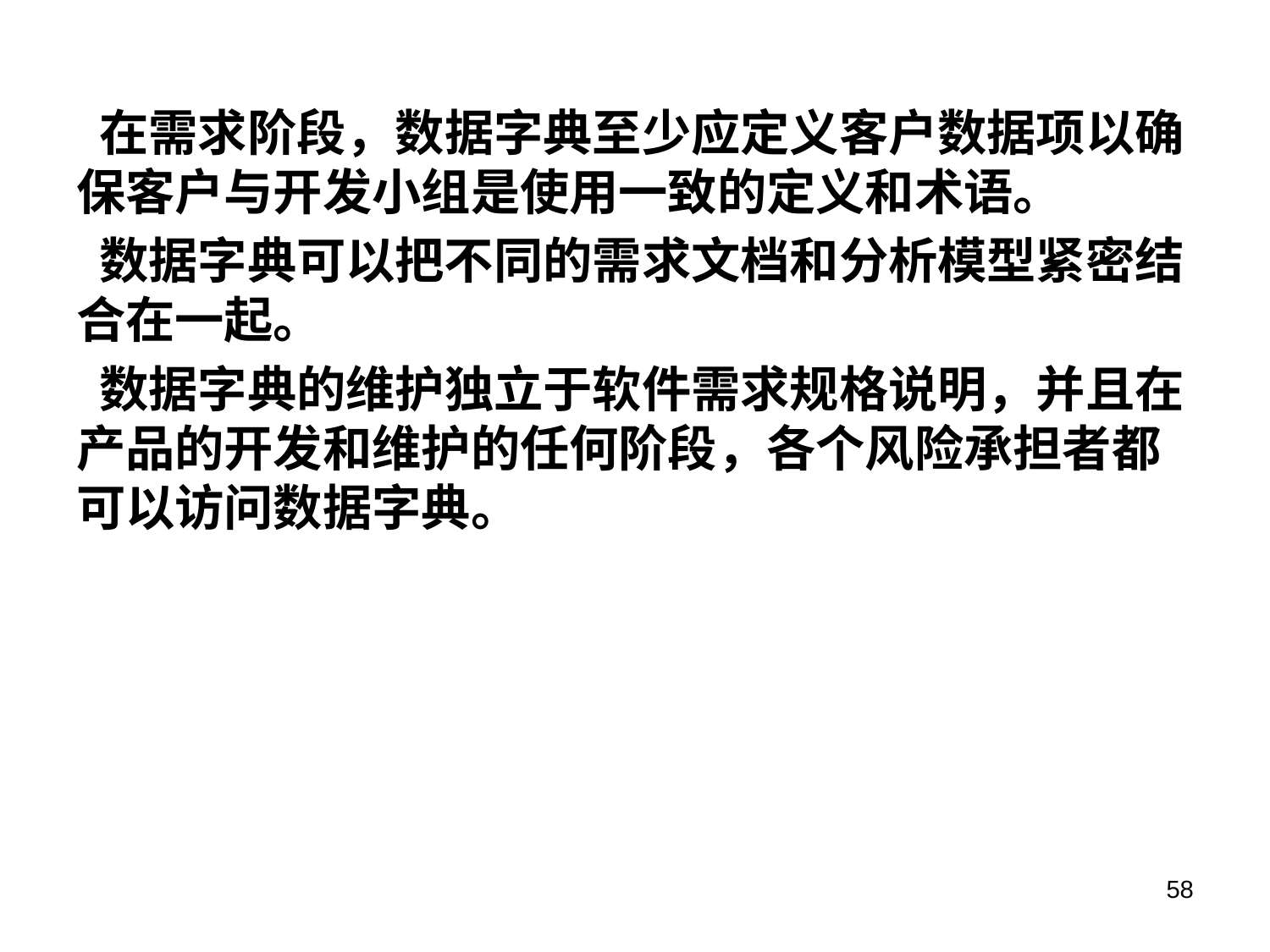

在需求阶段，数据字典至少应定义客户数据项以确保客户与开发小组是使用一致的定义和术语。
 数据字典可以把不同的需求文档和分析模型紧密结合在一起。
 数据字典的维护独立于软件需求规格说明，并且在产品的开发和维护的任何阶段，各个风险承担者都可以访问数据字典。
58